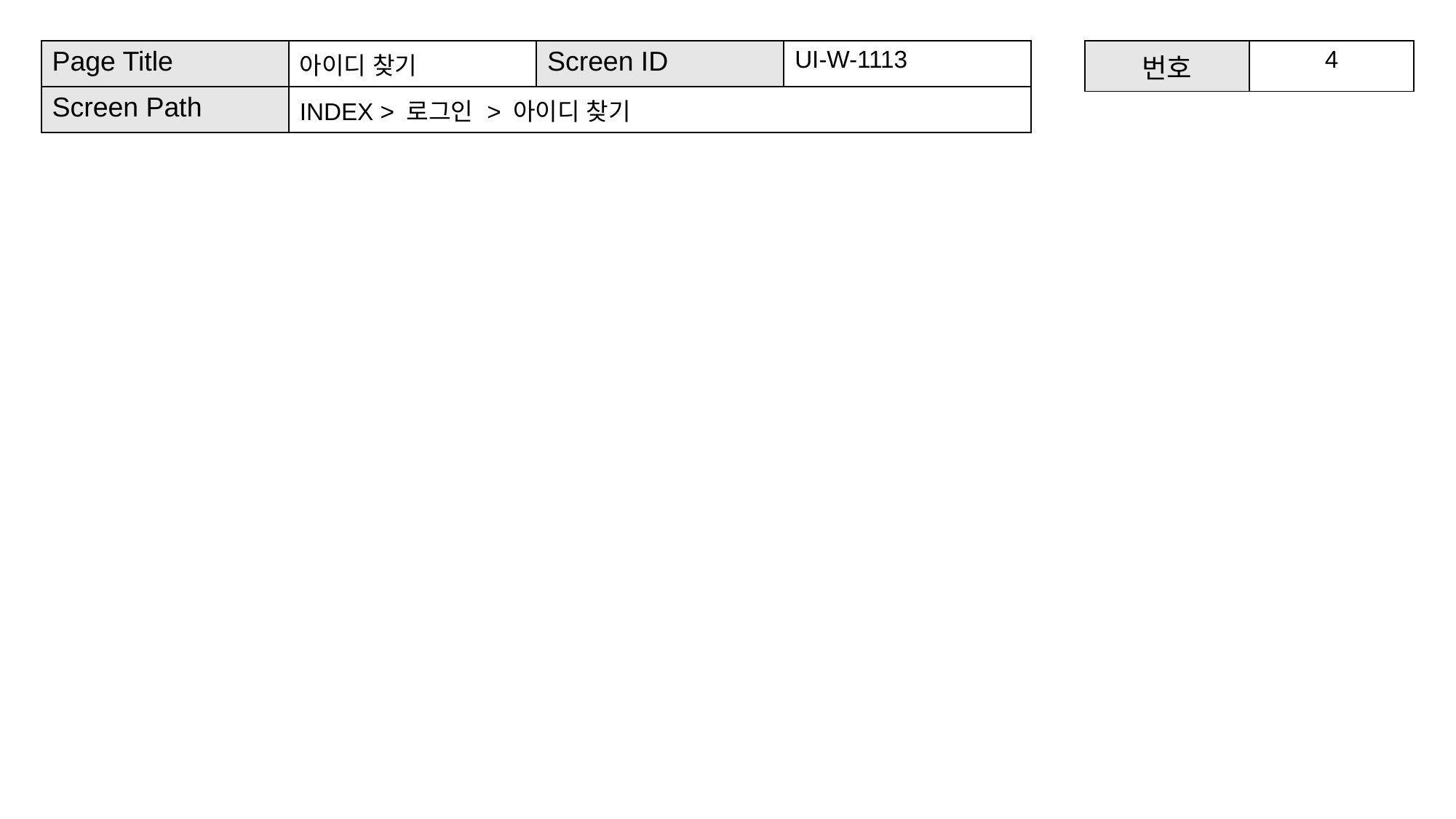

| Page Title | 아이디 찾기 | Screen ID | UI-W-1113 |
| --- | --- | --- | --- |
| Screen Path | INDEX > 로그인 > 아이디 찾기 |  |  |
| 번호 | 4 |
| --- | --- |